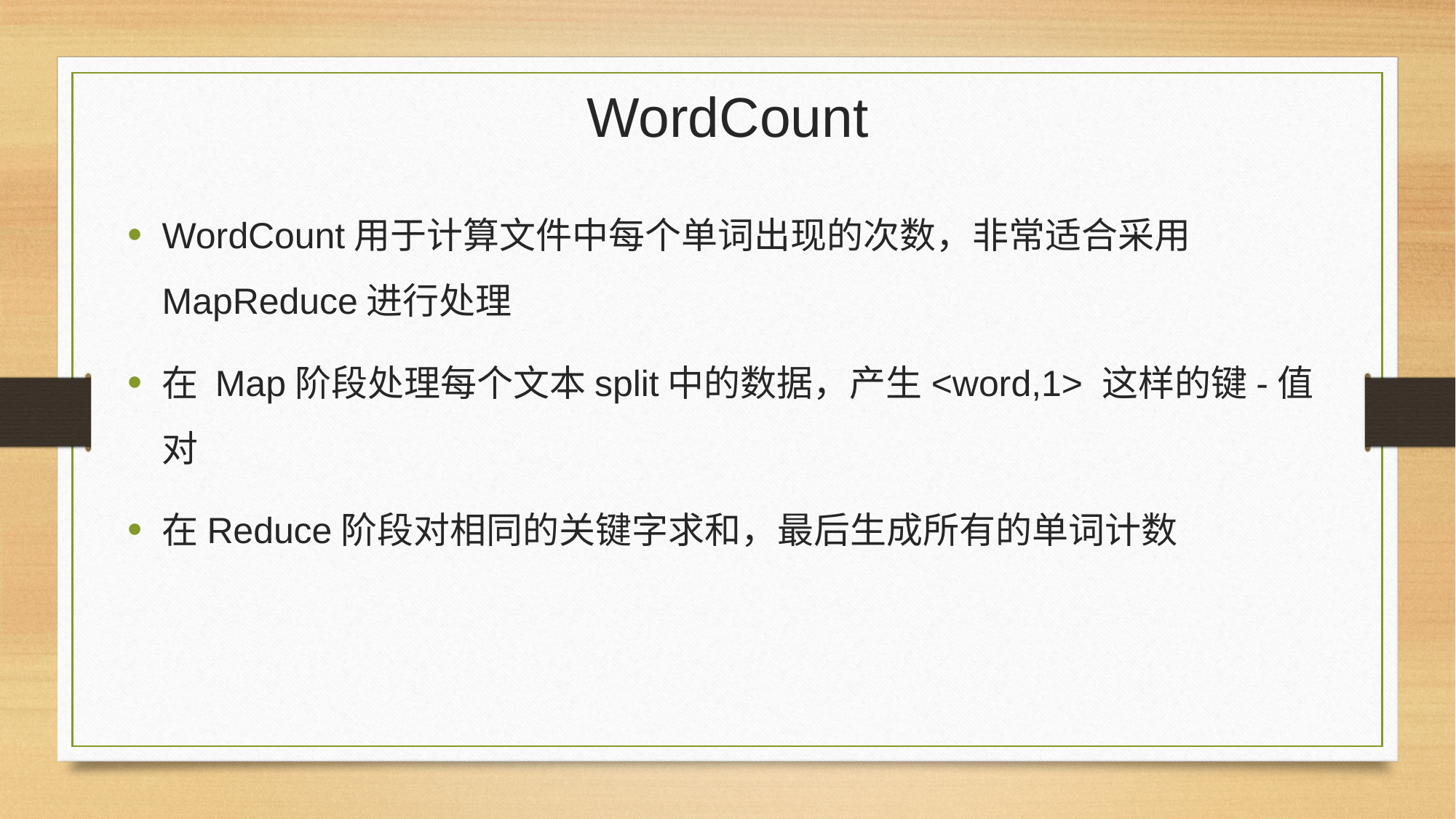

# WordCount
WordCount用于计算文件中每个单词出现的次数，非常适合采用MapReduce进行处理
在 Map阶段处理每个文本split中的数据，产生<word,1> 这样的键-值对
在Reduce阶段对相同的关键字求和，最后生成所有的单词计数